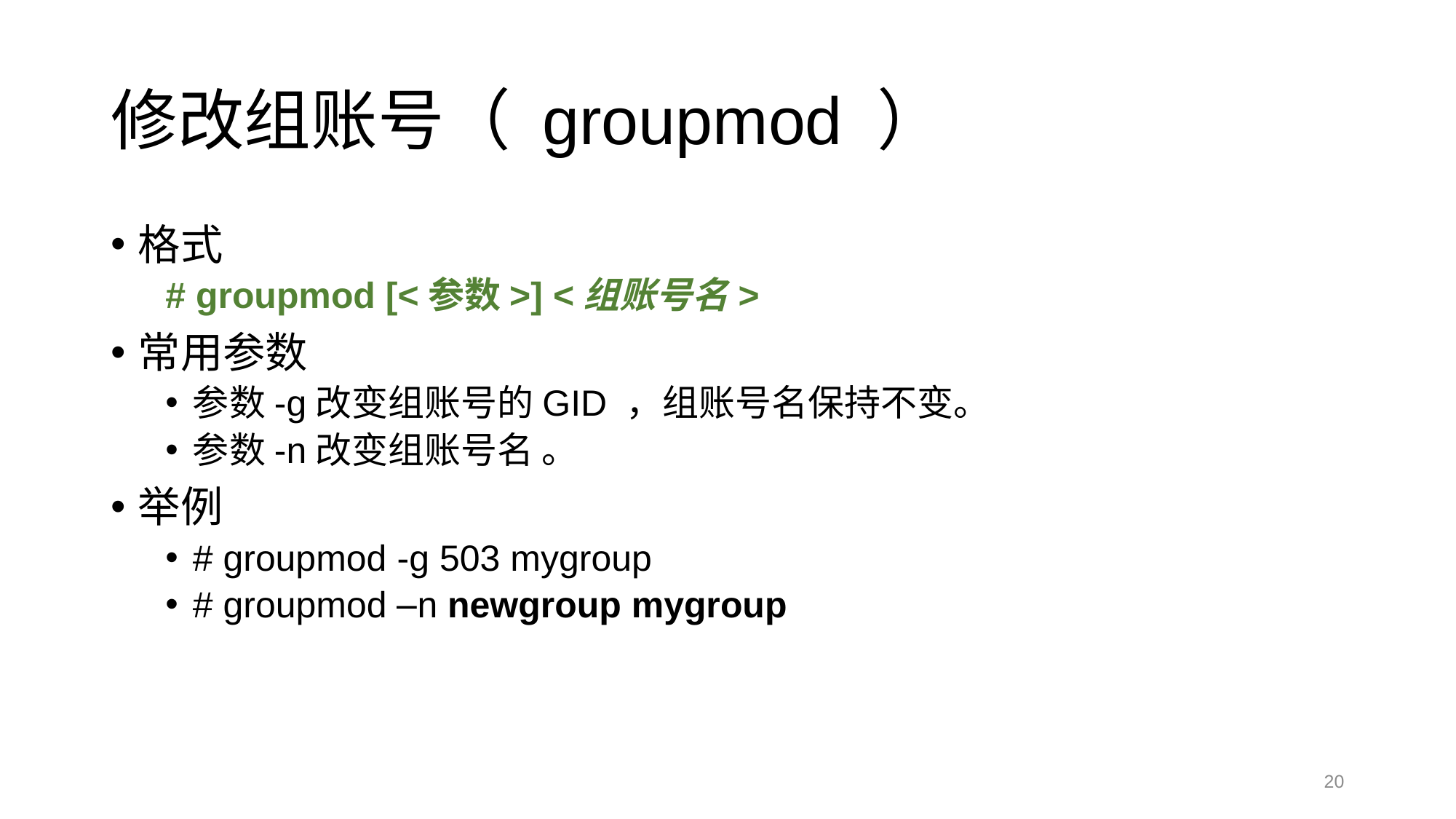

# 修改组账号（ groupmod ）
格式
# groupmod [<参数>] <组账号名>
常用参数
参数-g改变组账号的GID ，组账号名保持不变。
参数-n改变组账号名 。
举例
# groupmod -g 503 mygroup
# groupmod –n newgroup mygroup

20